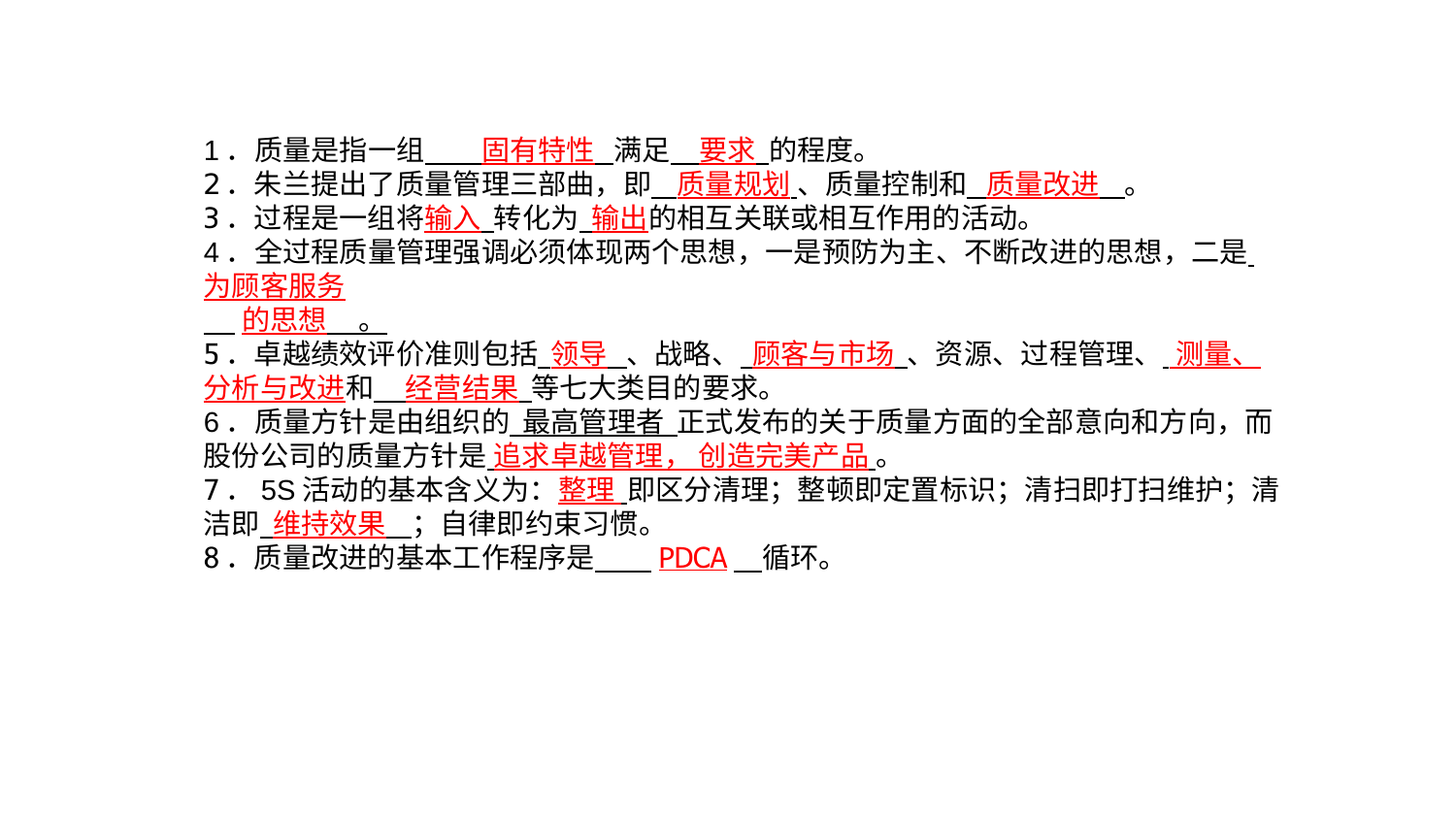

1．质量是指一组　　固有特性   满足　要求  的程度。
2．朱兰提出了质量管理三部曲，即    质量规划 、质量控制和   质量改进    。
3．过程是一组将输入  转化为  输出的相互关联或相互作用的活动。
4．全过程质量管理强调必须体现两个思想，一是预防为主、不断改进的思想，二是  为顾客服务
     的思想     。
5．卓越绩效评价准则包括  领导   、战略、  顾客与市场  、资源、过程管理、  测量、分析与改进和     经营结果  等七大类目的要求。
6．质量方针是由组织的  最高管理者  正式发布的关于质量方面的全部意向和方向，而股份公司的质量方针是 追求卓越管理， 创造完美产品 。
7．5S活动的基本含义为：整理  即区分清理；整顿即定置标识；清扫即打扫维护；清洁即  维持效果    ；自律即约束习惯。
8．质量改进的基本工作程序是　　PDCA　循环。